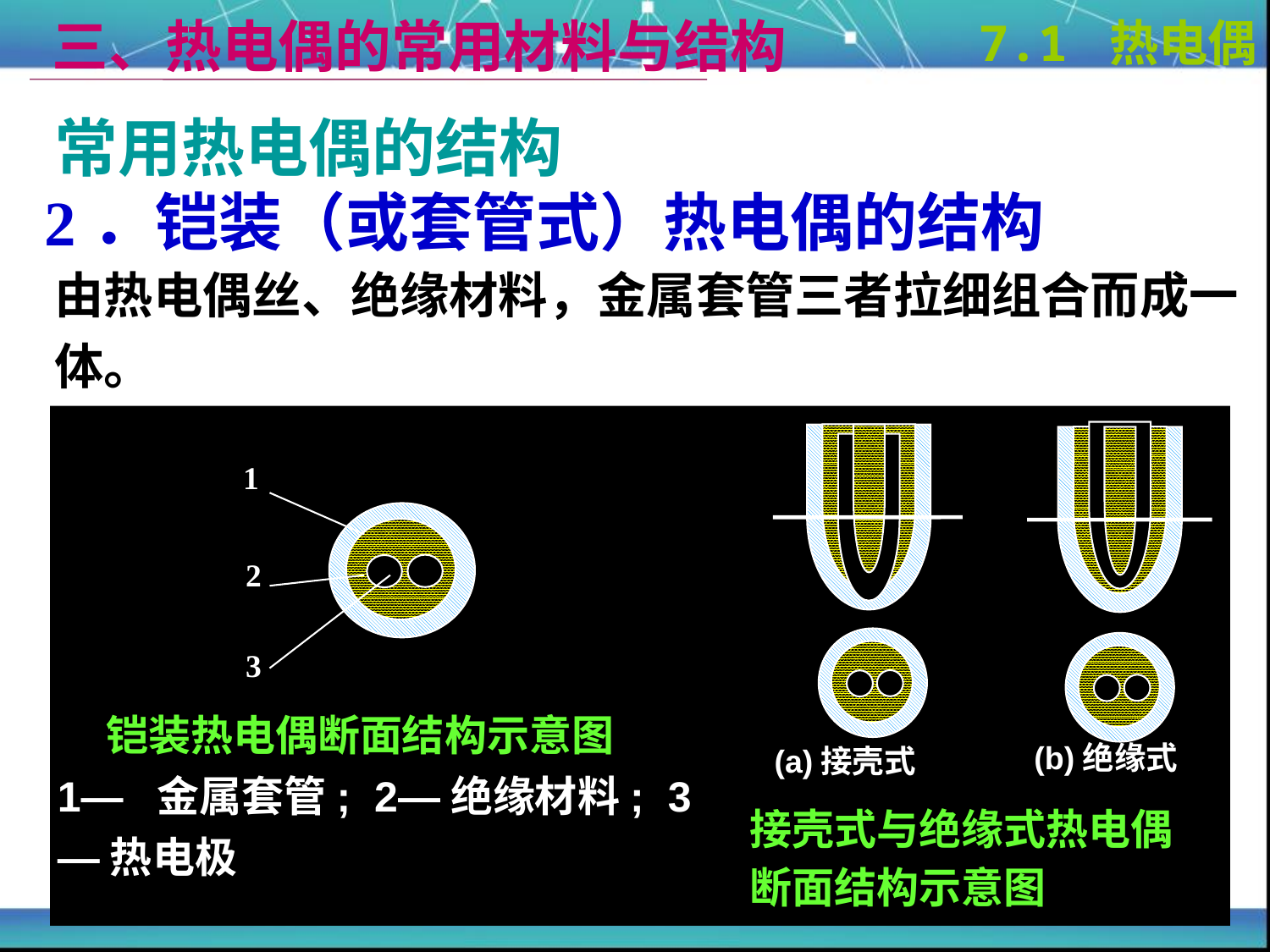

三、热电偶的常用材料与结构
7.1 热电偶

常用热电偶的结构
2．铠装（或套管式）热电偶的结构
由热电偶丝、绝缘材料，金属套管三者拉细组合而成一体。

(b)绝缘式
(a)接壳式

1

2

3
    铠装热电偶断面结构示意图
1—  金属套管;  2—绝缘材料;  3—热电极
接壳式与绝缘式热电偶断面结构示意图
31 / 82